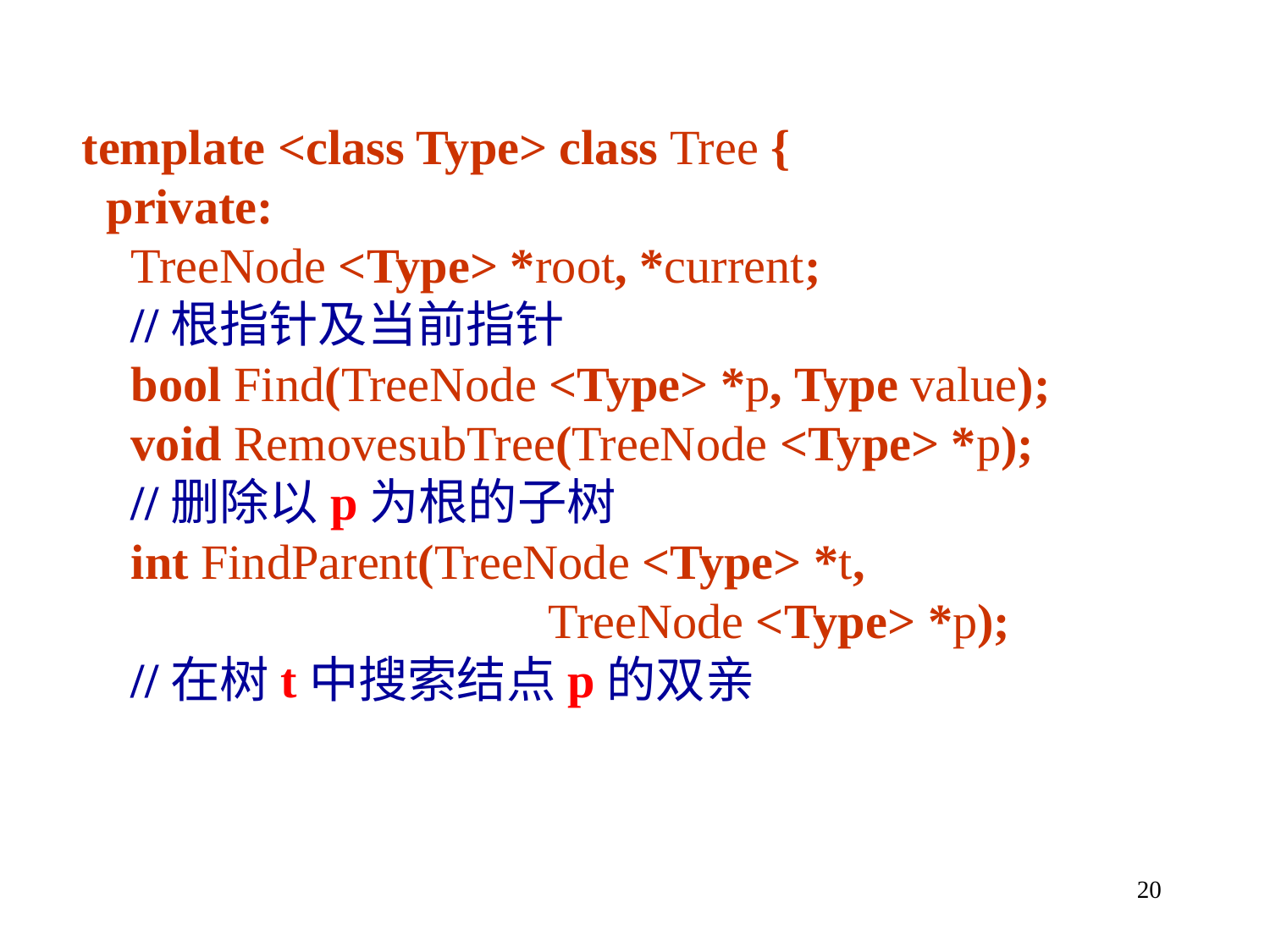

template <class Type> class Tree {
  private:
    TreeNode <Type> *root, *current;
    //根指针及当前指针
    bool Find(TreeNode <Type> *p, Type value);
    void RemovesubTree(TreeNode <Type> *p);
    //删除以p为根的子树
    int FindParent(TreeNode <Type> *t,
                                      TreeNode <Type> *p);
    //在树t中搜索结点p的双亲

20